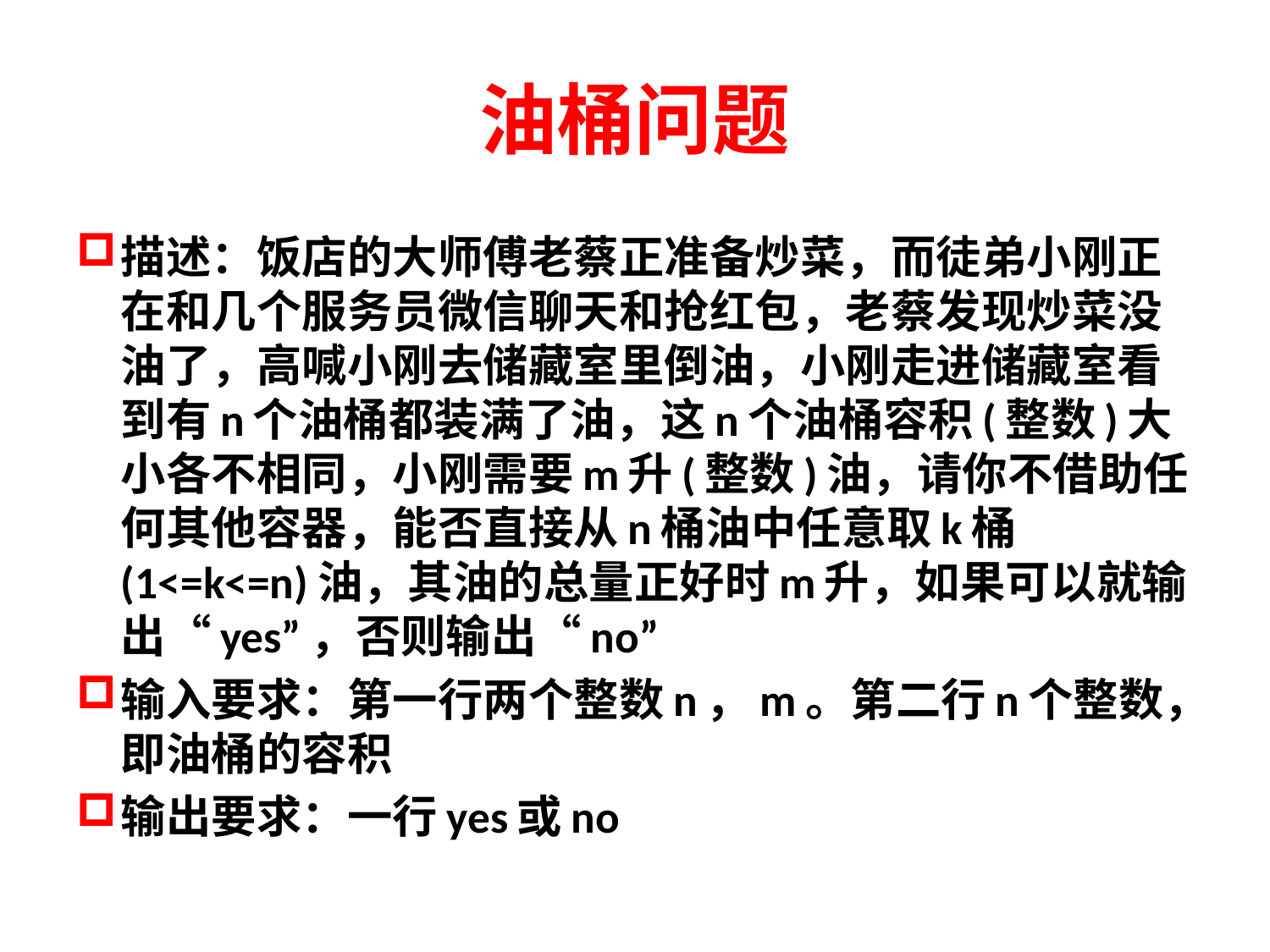

# 油桶问题
描述：饭店的大师傅老蔡正准备炒菜，而徒弟小刚正在和几个服务员微信聊天和抢红包，老蔡发现炒菜没油了，高喊小刚去储藏室里倒油，小刚走进储藏室看到有n个油桶都装满了油，这n个油桶容积(整数)大小各不相同，小刚需要m升(整数)油，请你不借助任何其他容器，能否直接从n桶油中任意取k桶(1<=k<=n)油，其油的总量正好时m升，如果可以就输出“yes”，否则输出“no”
输入要求：第一行两个整数n，m。第二行n个整数，即油桶的容积
输出要求：一行yes或no